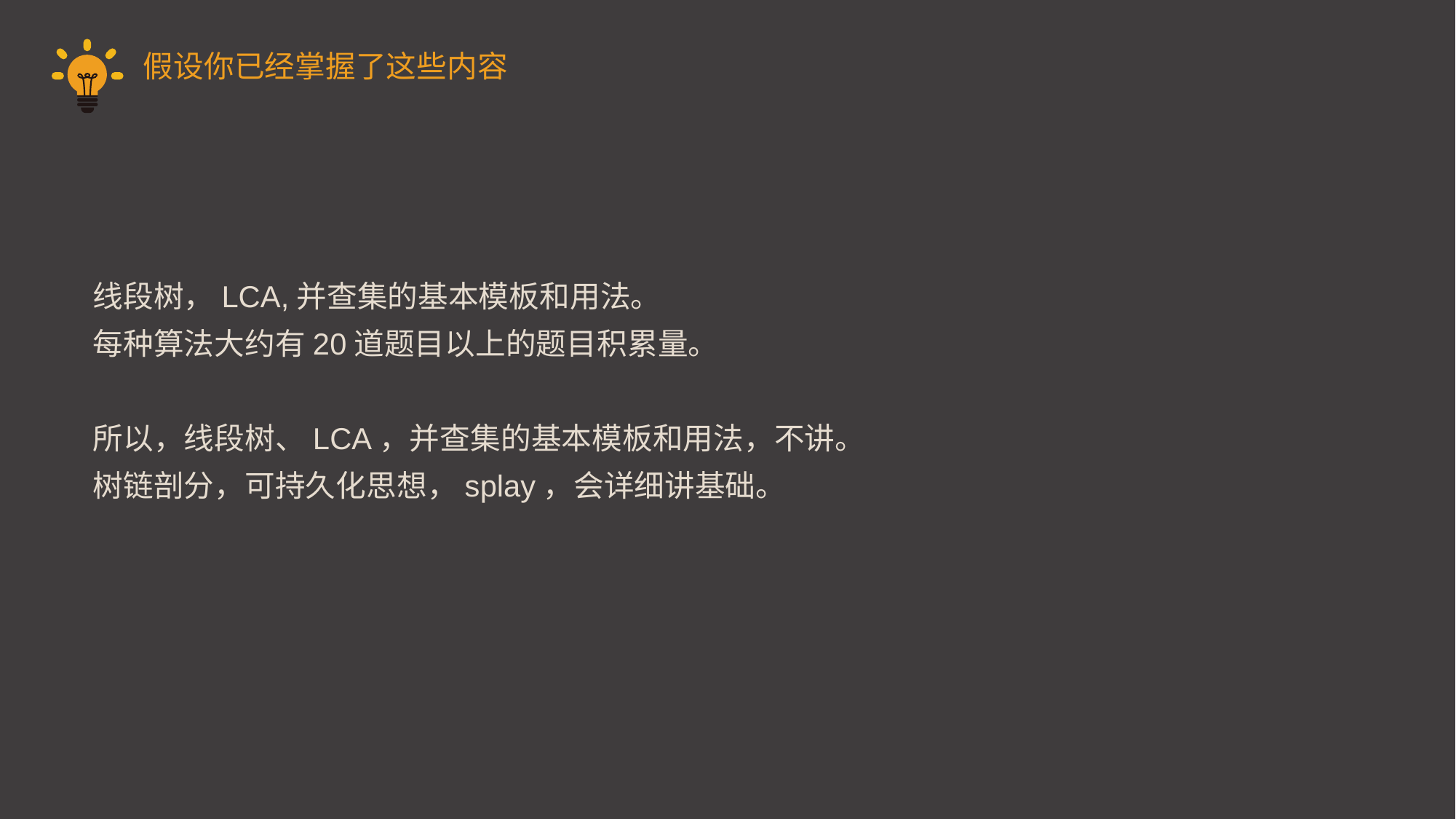

假设你已经掌握了这些内容
线段树，LCA,并查集的基本模板和用法。
每种算法大约有20道题目以上的题目积累量。

所以，线段树、LCA，并查集的基本模板和用法，不讲。
树链剖分，可持久化思想，splay，会详细讲基础。